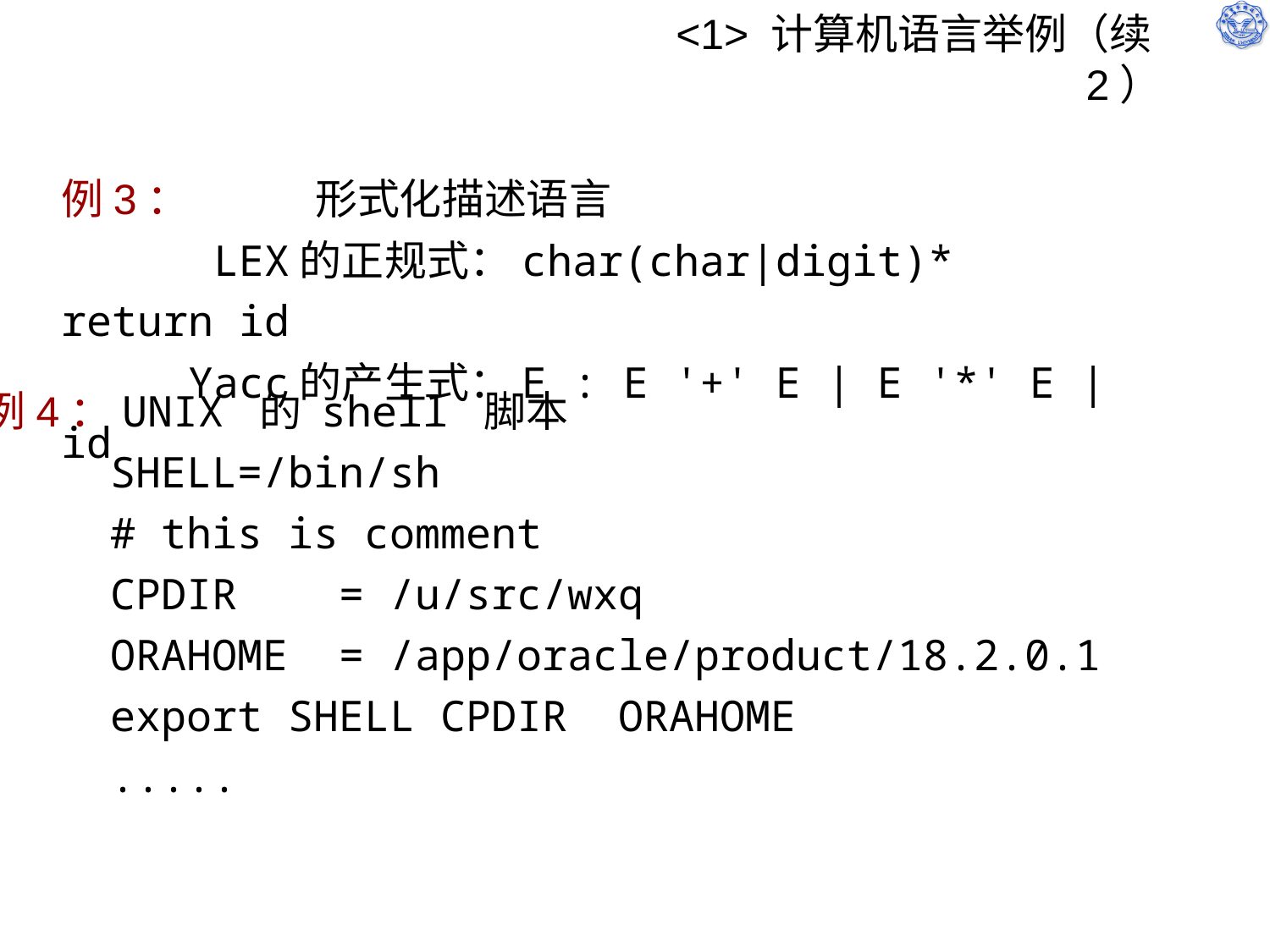

# <1> 计算机语言举例（续2）
例3：	形式化描述语言
      LEX的正规式：char(char|digit)*   return id
	Yacc的产生式：E : E '+' E | E '*' E | id
例4：UNIX 的 shell 脚本
	SHELL=/bin/sh
	# this is comment
	CPDIR    = /u/src/wxq
	ORAHOME  = /app/oracle/product/18.2.0.1
	export SHELL CPDIR  ORAHOME
	.....